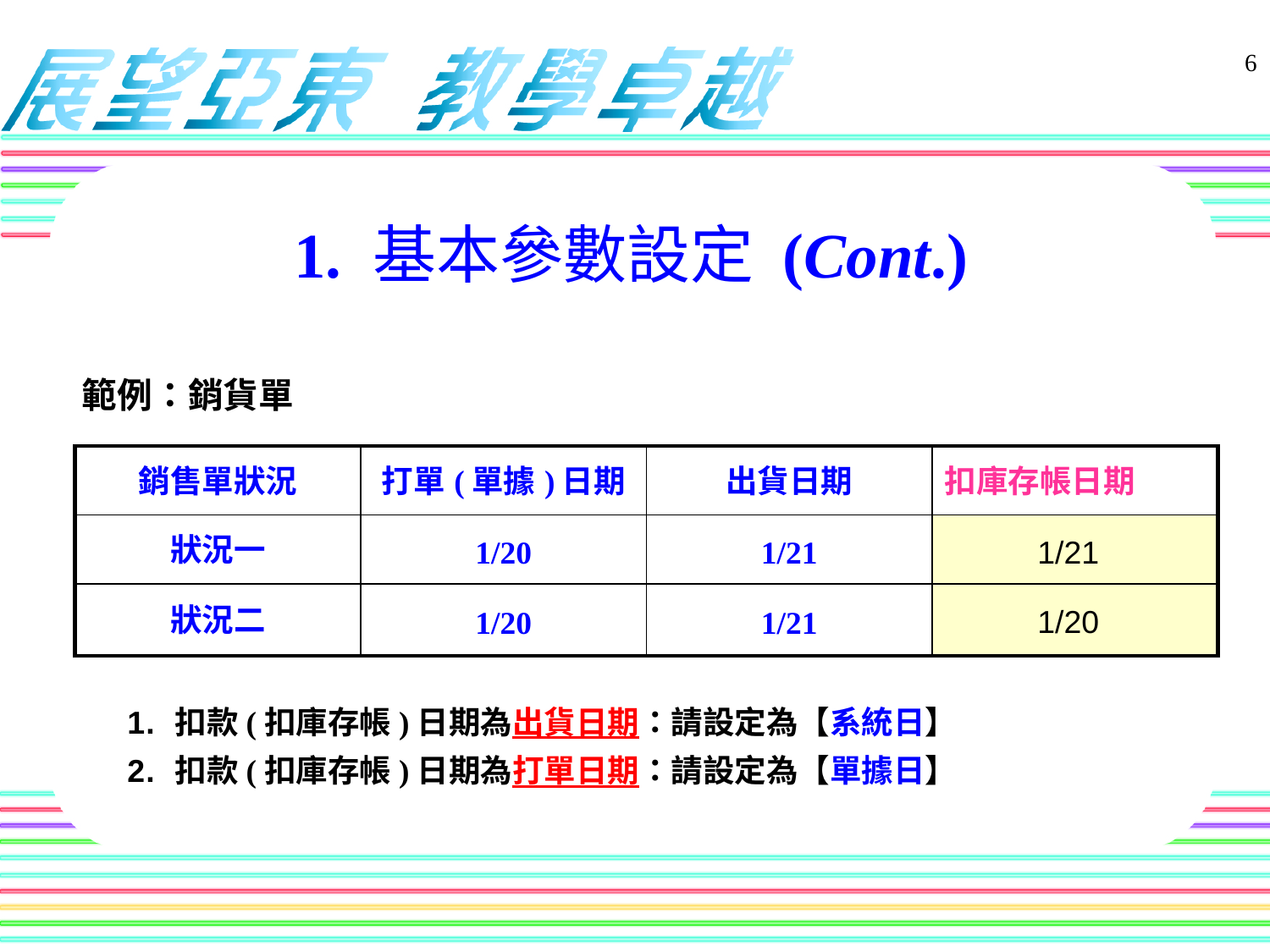

6
1. 基本參數設定 (Cont.)
範例：銷貨單
| 銷售單狀況 | 打單(單據)日期 | 出貨日期 | 扣庫存帳日期 |
| --- | --- | --- | --- |
| 狀況一 | 1/20 | 1/21 |  |
| 狀況二 | 1/20 | 1/21 |  |
1/21
1/20
扣款(扣庫存帳)日期為出貨日期：請設定為【系統日】
扣款(扣庫存帳)日期為打單日期：請設定為【單據日】